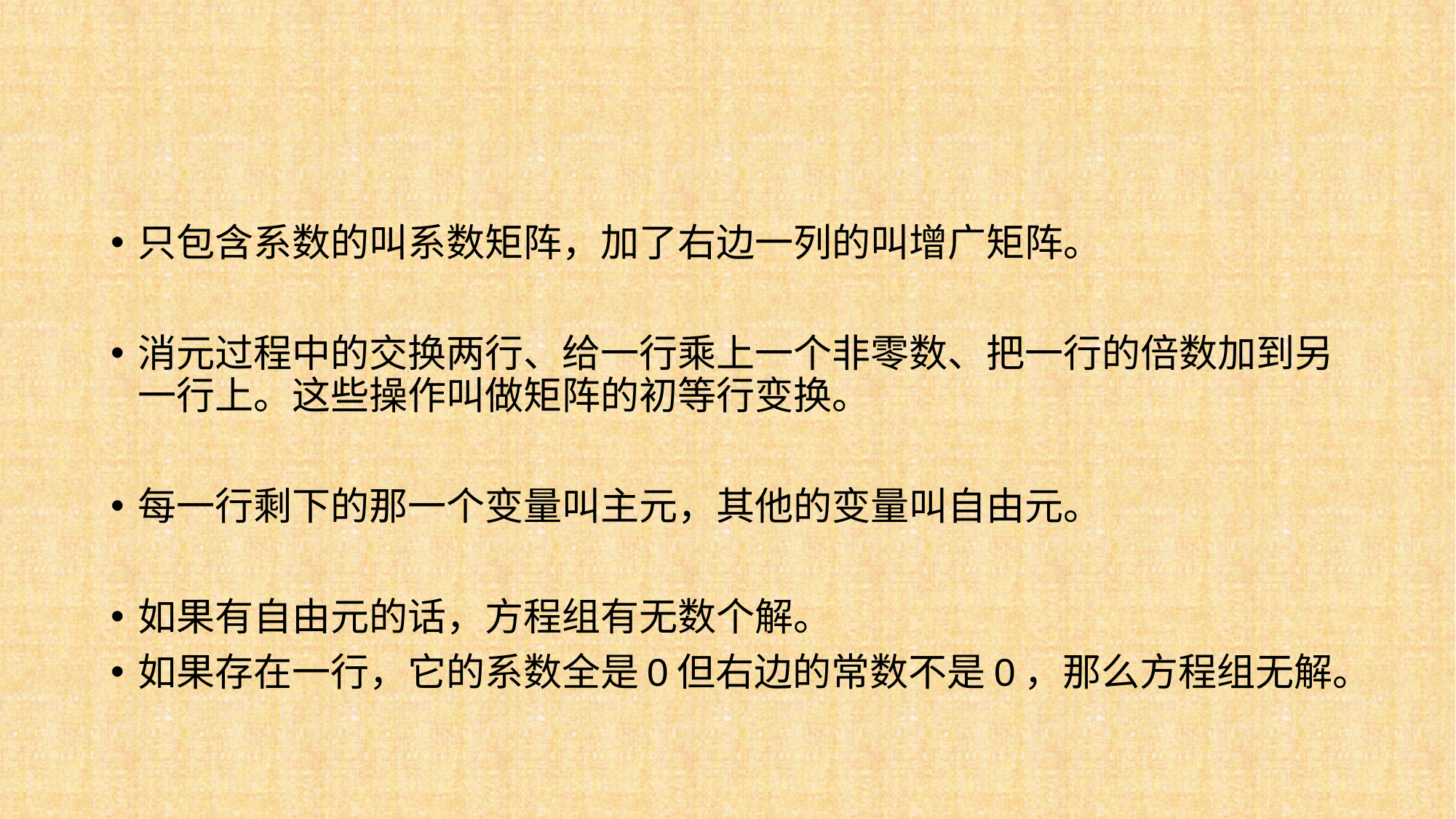

#
只包含系数的叫系数矩阵，加了右边一列的叫增广矩阵。

消元过程中的交换两行、给一行乘上一个非零数、把一行的倍数加到另一行上。这些操作叫做矩阵的初等行变换。

每一行剩下的那一个变量叫主元，其他的变量叫自由元。

如果有自由元的话，方程组有无数个解。
如果存在一行，它的系数全是0但右边的常数不是0，那么方程组无解。